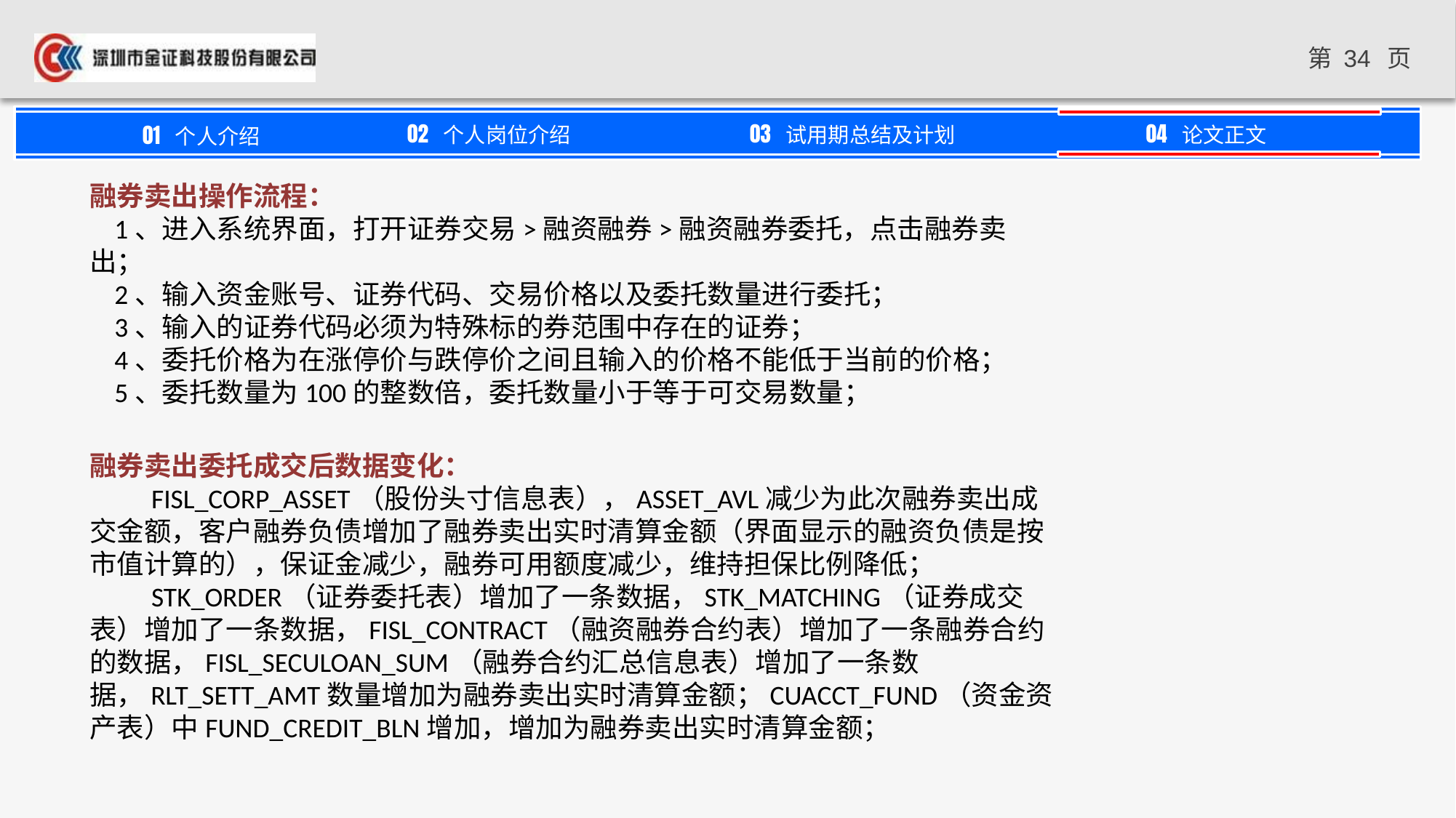

融券卖出操作流程：
    1、进入系统界面，打开证券交易>融资融券>融资融券委托，点击融券卖出；
    2、输入资金账号、证券代码、交易价格以及委托数量进行委托；
    3、输入的证券代码必须为特殊标的券范围中存在的证券；
    4、委托价格为在涨停价与跌停价之间且输入的价格不能低于当前的价格；
    5、委托数量为100的整数倍，委托数量小于等于可交易数量；

融券卖出委托成交后数据变化：
          FISL_CORP_ASSET（股份头寸信息表），ASSET_AVL减少为此次融券卖出成交金额，客户融券负债增加了融券卖出实时清算金额（界面显示的融资负债是按市值计算的），保证金减少，融券可用额度减少，维持担保比例降低；
          STK_ORDER（证券委托表）增加了一条数据，STK_MATCHING（证券成交表）增加了一条数据，FISL_CONTRACT（融资融券合约表）增加了一条融券合约的数据，FISL_SECULOAN_SUM（融券合约汇总信息表）增加了一条数据，RLT_SETT_AMT数量增加为融券卖出实时清算金额；CUACCT_FUND（资金资产表）中FUND_CREDIT_BLN增加，增加为融券卖出实时清算金额；